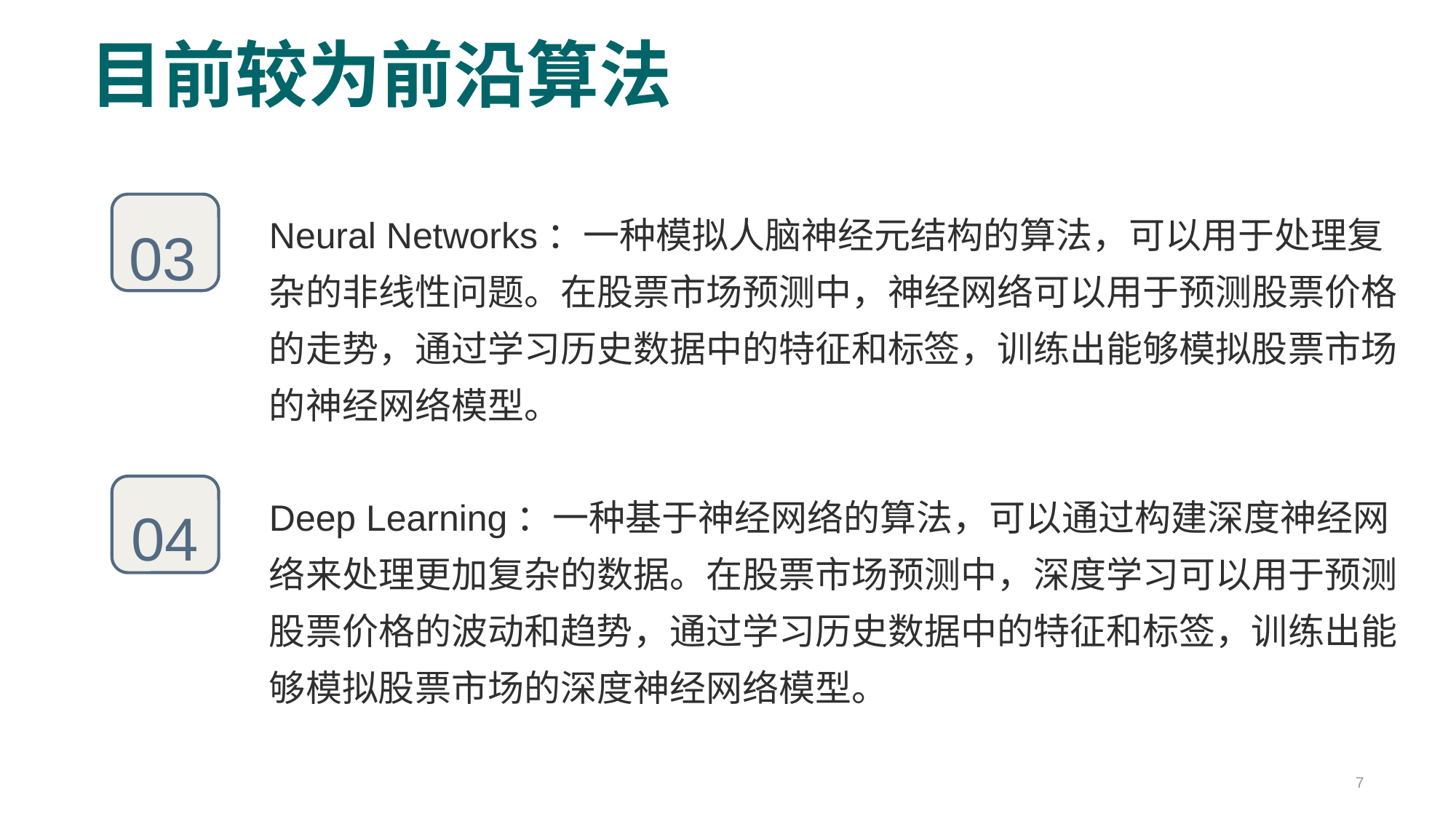

# 目前较为前沿算法
03

Neural Networks：一种模拟人脑神经元结构的算法，可以用于处理复杂的非线性问题。在股票市场预测中，神经网络可以用于预测股票价格的走势，通过学习历史数据中的特征和标签，训练出能够模拟股票市场的神经网络模型。
04

Deep Learning：一种基于神经网络的算法，可以通过构建深度神经网络来处理更加复杂的数据。在股票市场预测中，深度学习可以用于预测股票价格的波动和趋势，通过学习历史数据中的特征和标签，训练出能够模拟股票市场的深度神经网络模型。
7